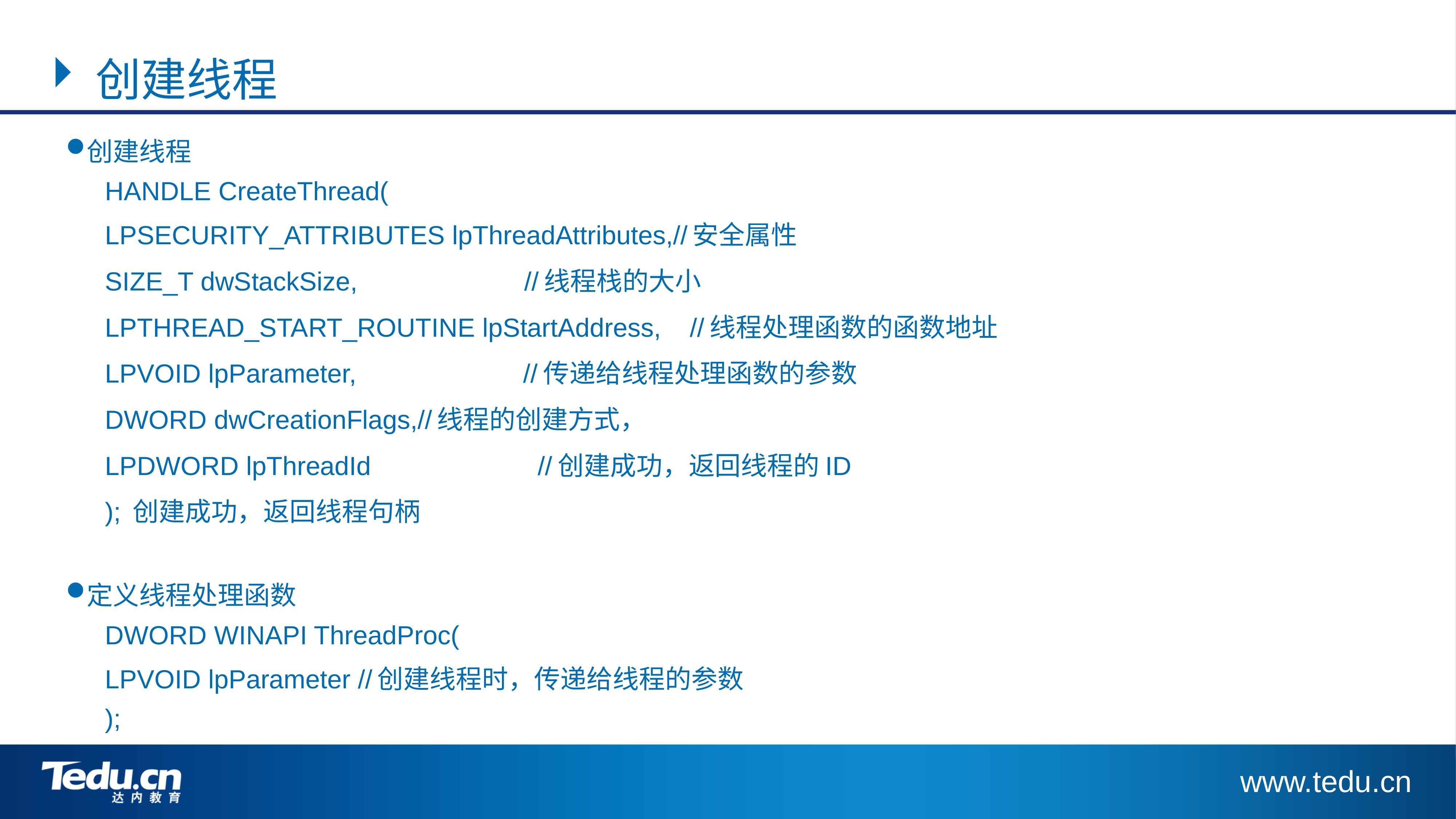

创建线程
创建线程
	HANDLE CreateThread(
		LPSECURITY_ATTRIBUTES lpThreadAttributes,//安全属性
		SIZE_T dwStackSize,                       //线程栈的大小
		LPTHREAD_START_ROUTINE lpStartAddress,    //线程处理函数的函数地址
		LPVOID lpParameter,                       //传递给线程处理函数的参数
		DWORD dwCreationFlags,//线程的创建方式，
		LPDWORD lpThreadId                       //创建成功，返回线程的ID
	); 创建成功，返回线程句柄

定义线程处理函数
	DWORD WINAPI ThreadProc(
  		LPVOID lpParameter //创建线程时，传递给线程的参数
	);